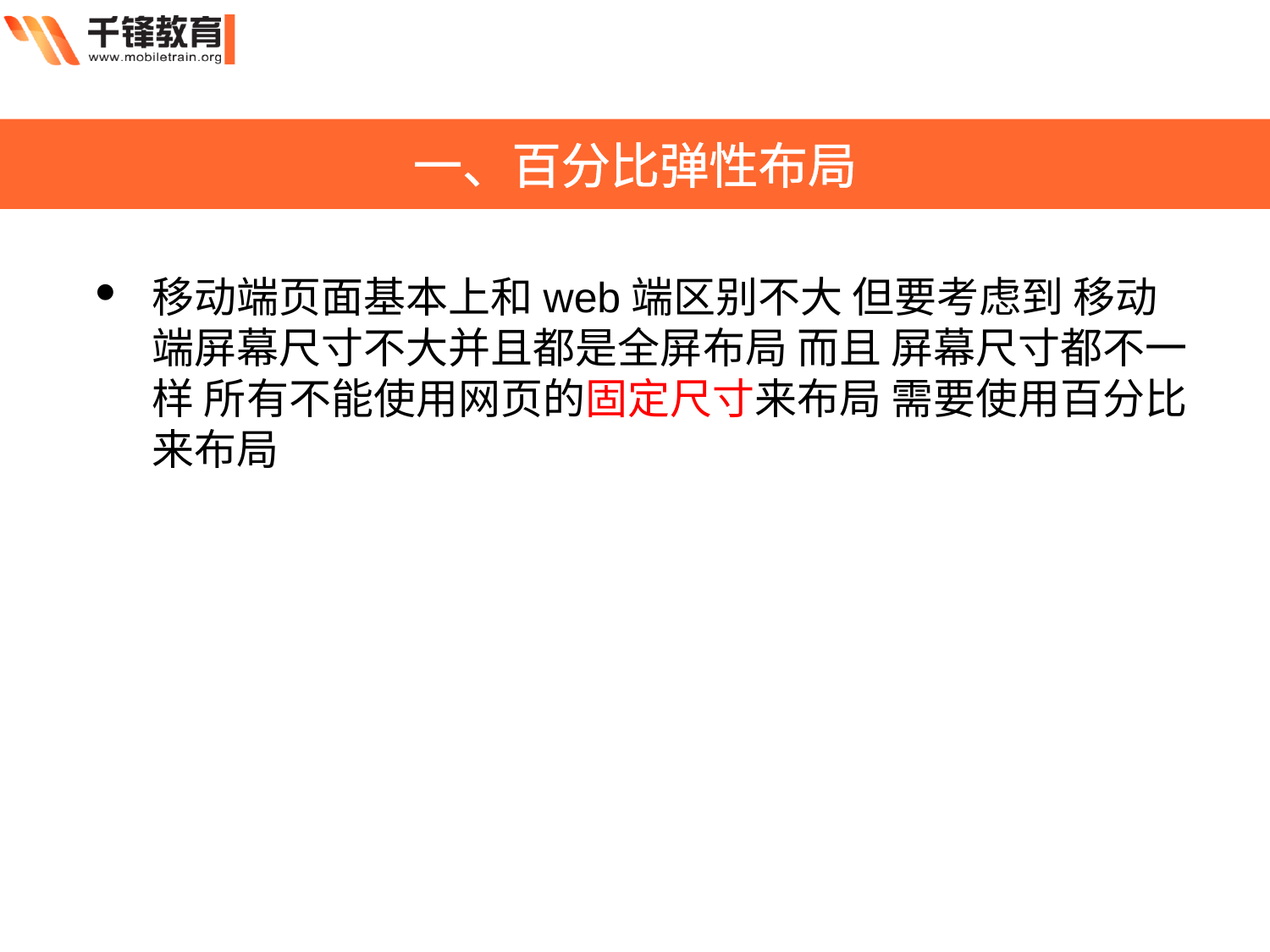

一、百分比弹性布局
移动端页面基本上和web端区别不大 但要考虑到 移动端屏幕尺寸不大并且都是全屏布局 而且 屏幕尺寸都不一样 所有不能使用网页的固定尺寸来布局 需要使用百分比来布局